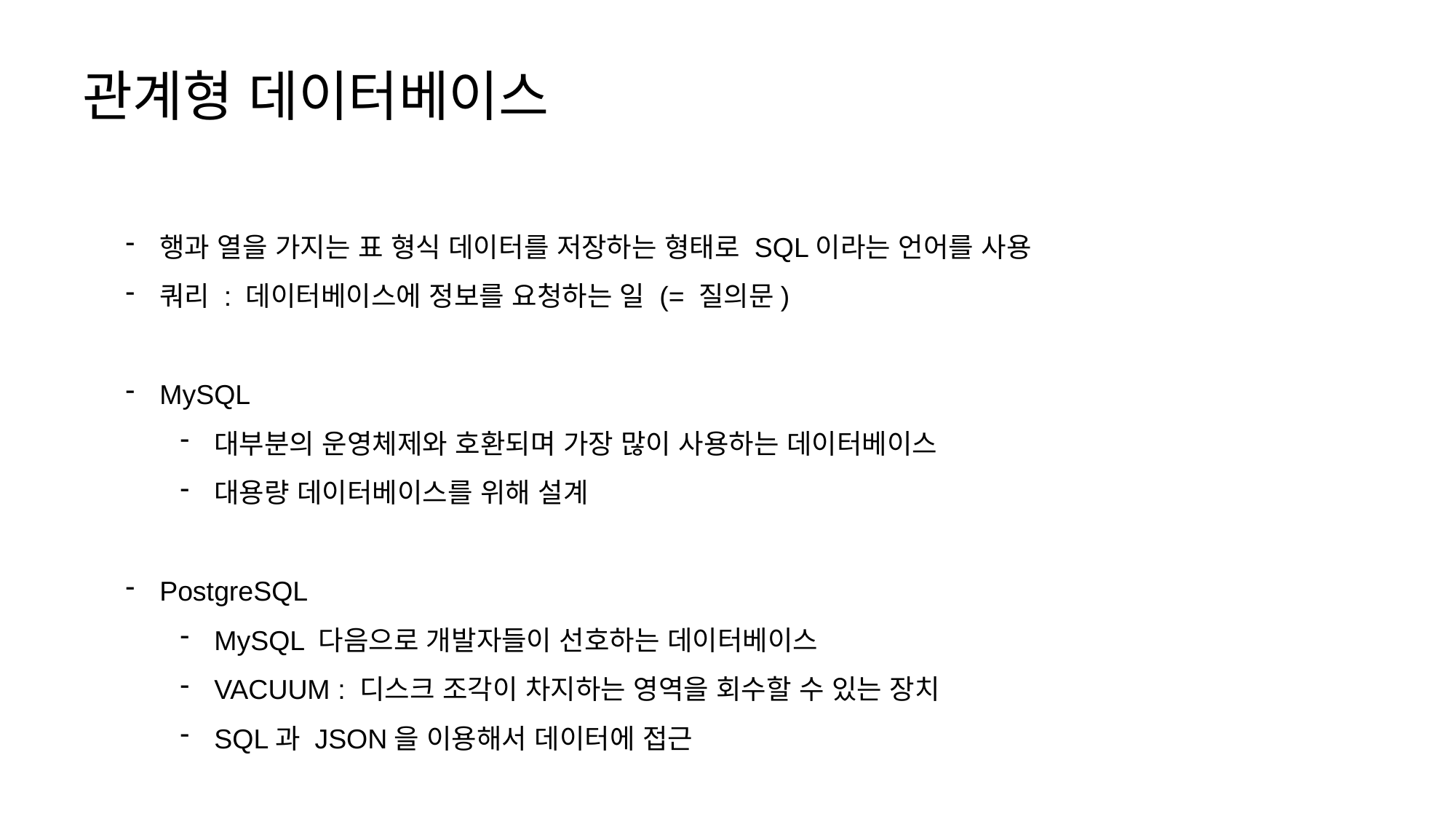

관계형 데이터베이스
행과 열을 가지는 표 형식 데이터를 저장하는 형태로 SQL이라는 언어를 사용
쿼리 : 데이터베이스에 정보를 요청하는 일 (= 질의문)

MySQL
대부분의 운영체제와 호환되며 가장 많이 사용하는 데이터베이스
대용량 데이터베이스를 위해 설계

PostgreSQL
MySQL 다음으로 개발자들이 선호하는 데이터베이스
VACUUM : 디스크 조각이 차지하는 영역을 회수할 수 있는 장치
SQL과 JSON을 이용해서 데이터에 접근